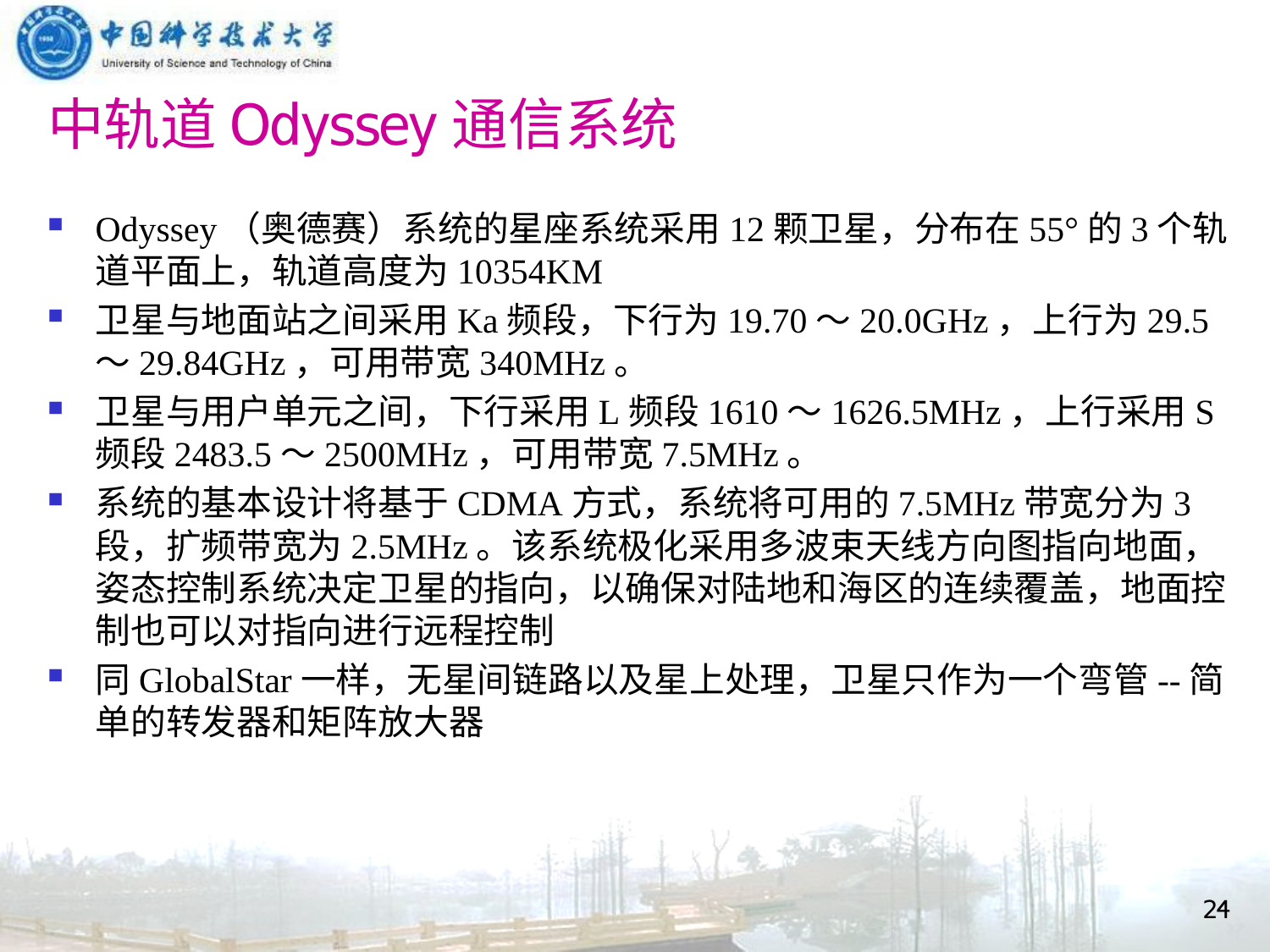

# 中轨道Odyssey通信系统
Odyssey（奥德赛）系统的星座系统采用12颗卫星，分布在55°的3个轨道平面上，轨道高度为10354KM
卫星与地面站之间采用Ka频段，下行为19.70～20.0GHz，上行为29.5～29.84GHz，可用带宽340MHz。
卫星与用户单元之间，下行采用L频段1610～1626.5MHz，上行采用S频段2483.5～2500MHz，可用带宽7.5MHz。
系统的基本设计将基于CDMA方式，系统将可用的7.5MHz带宽分为3段，扩频带宽为2.5MHz。该系统极化采用多波束天线方向图指向地面，姿态控制系统决定卫星的指向，以确保对陆地和海区的连续覆盖，地面控制也可以对指向进行远程控制
同GlobalStar一样，无星间链路以及星上处理，卫星只作为一个弯管--简单的转发器和矩阵放大器
24